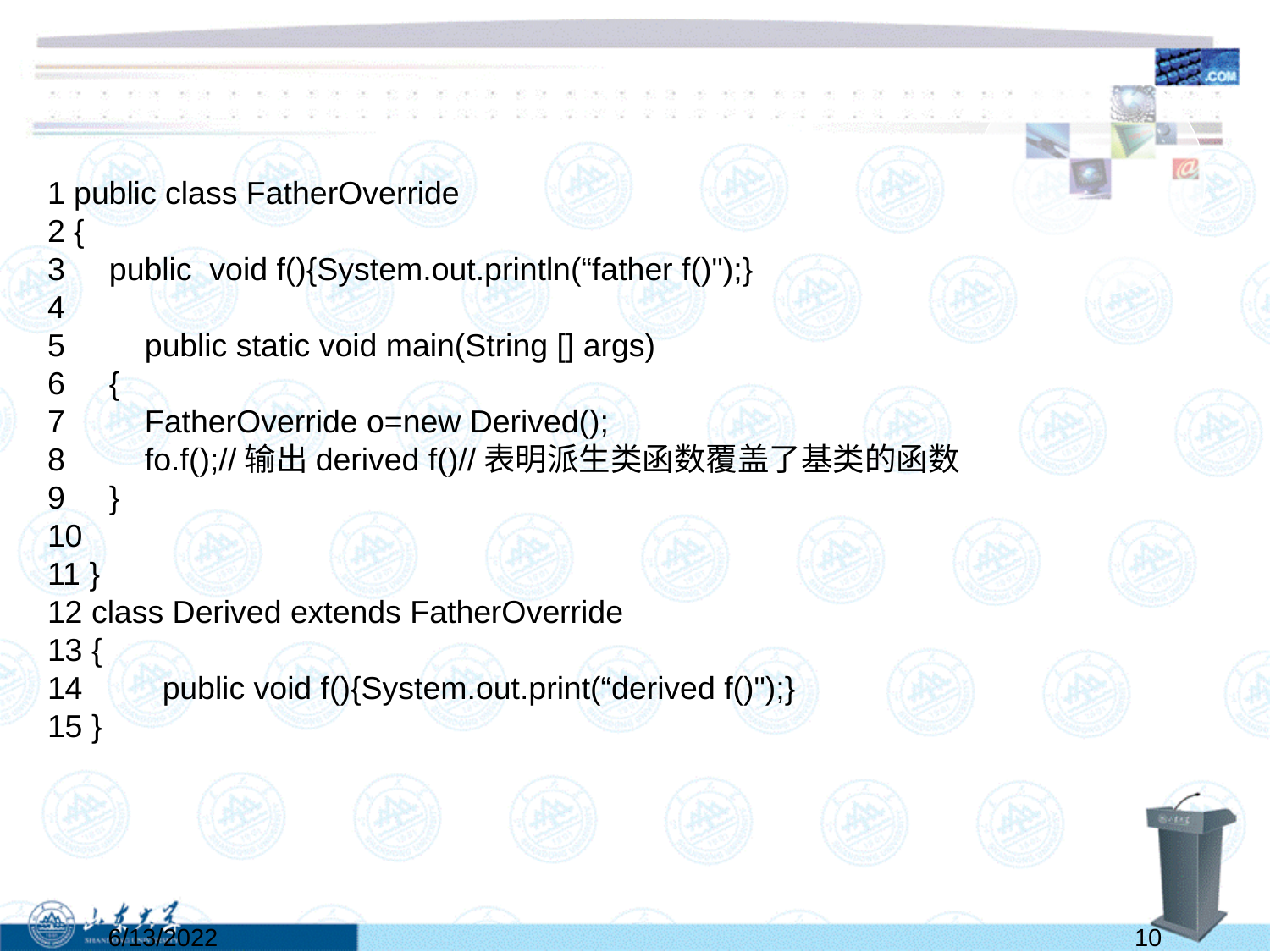

1 public class FatherOverride
2 {
3     public  void f(){System.out.println(“father f()");}
4
5         public static void main(String [] args)
6     {
7         FatherOverride o=new Derived();
8         fo.f();//输出derived f()//表明派生类函数覆盖了基类的函数
9     }
10
11 }
12 class Derived extends FatherOverride
13 {
14         public void f(){System.out.print(“derived f()");}
15 }

6/13/2022
10